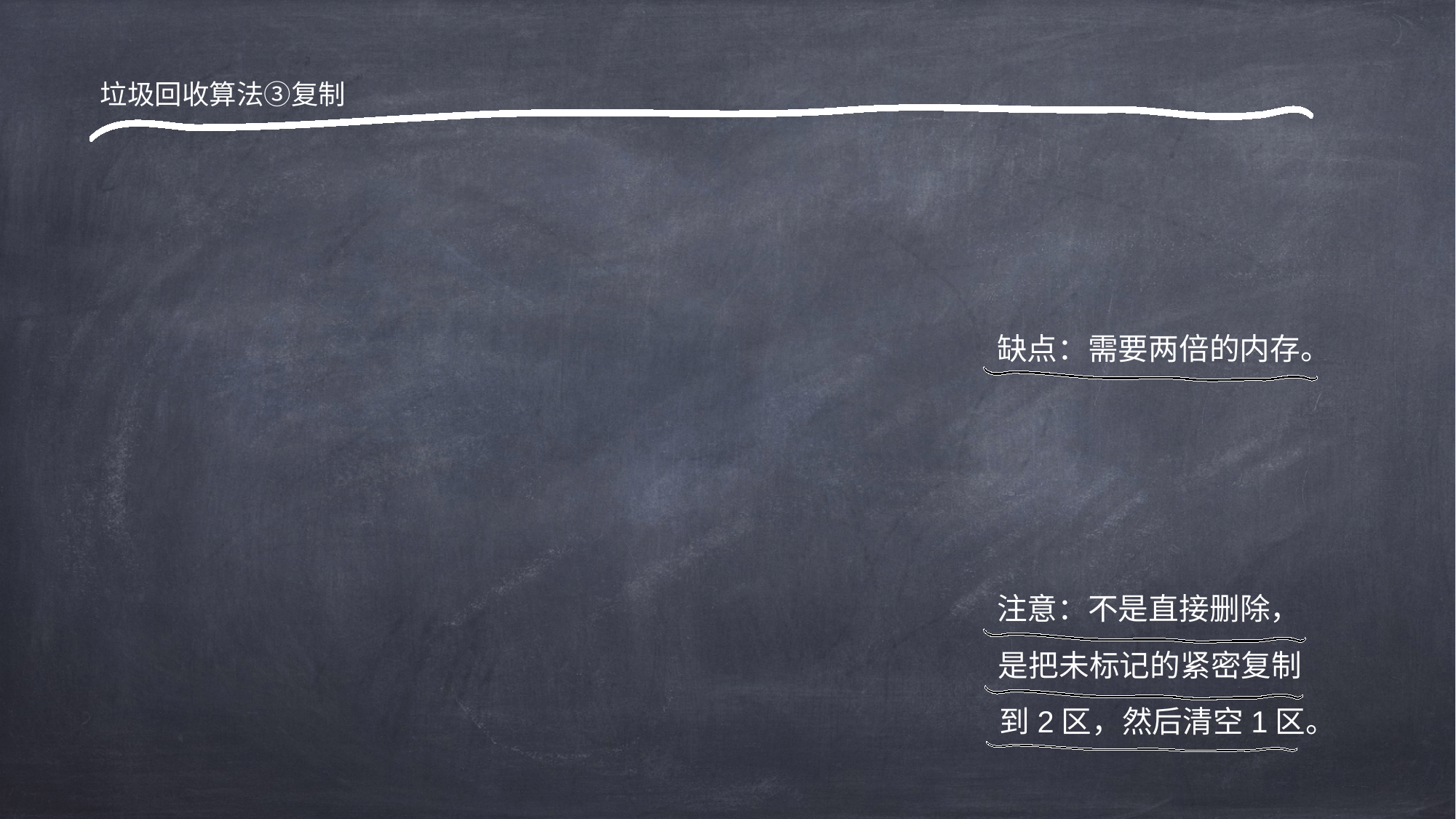

垃圾回收算法③复制

缺点：需要两倍的内存。

注意：不是直接删除，

是把未标记的紧密复制

到2区，然后清空1区。